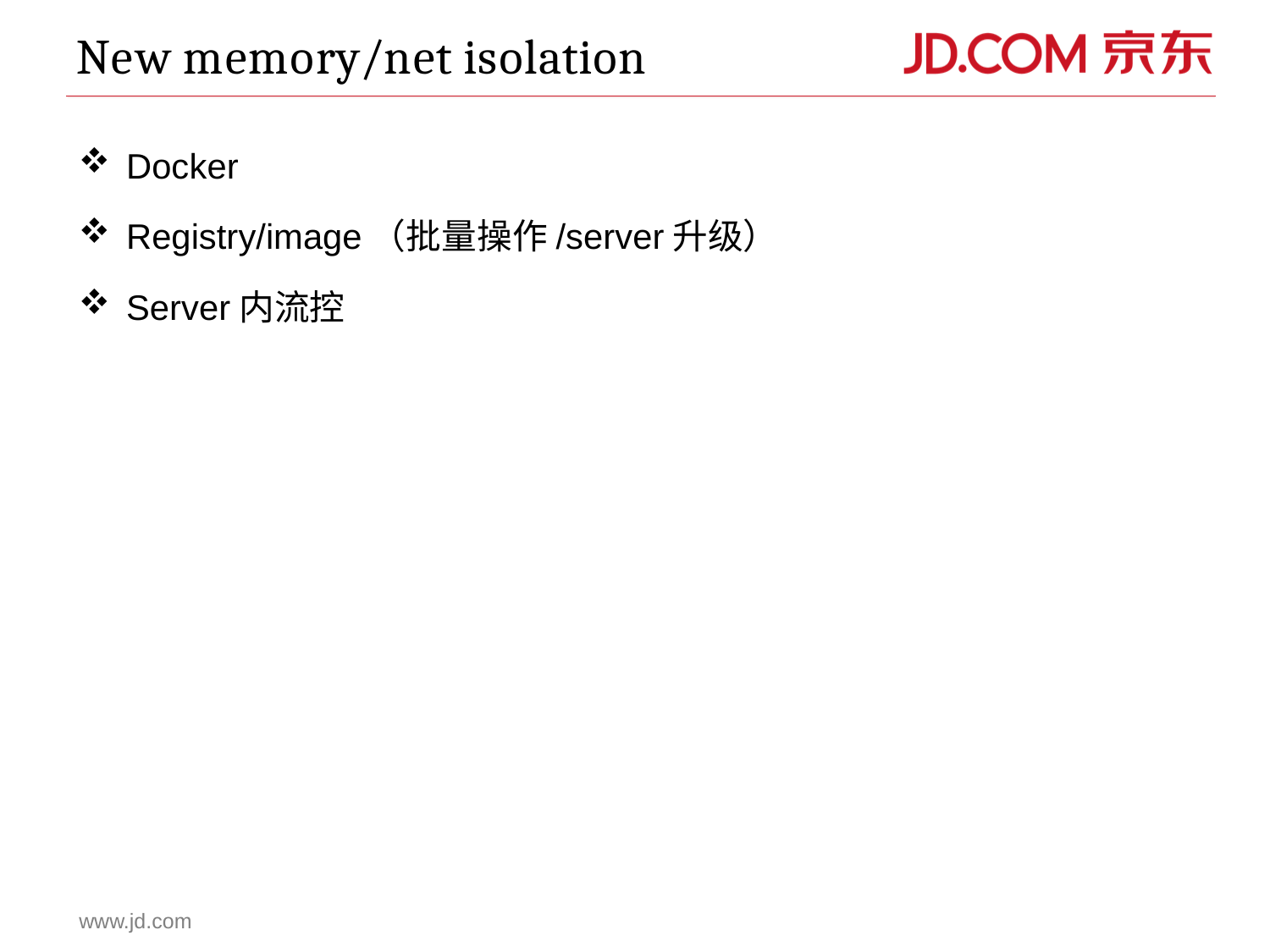

# New memory/net isolation
Docker
Registry/image（批量操作/server升级）
Server内流控